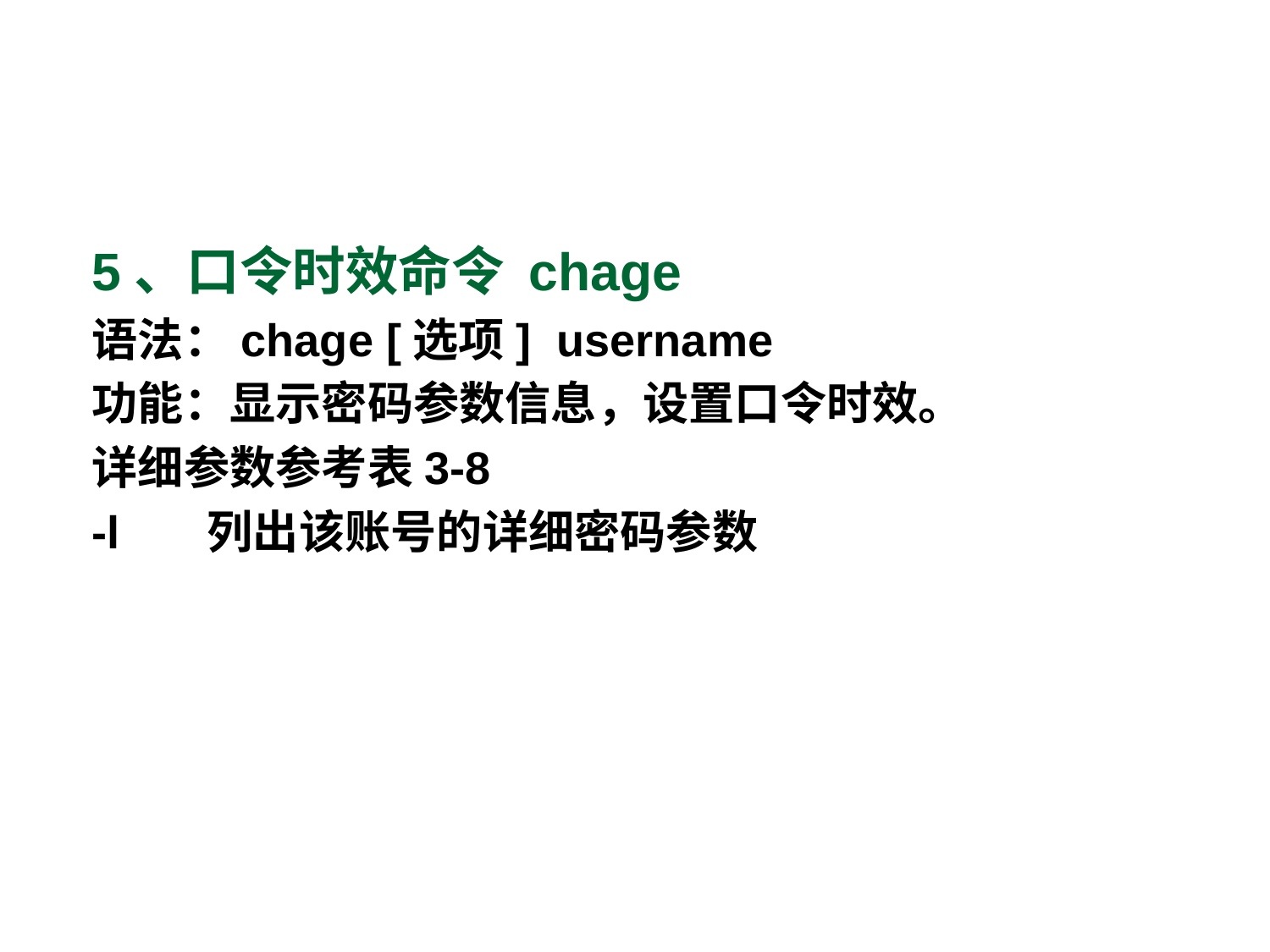

5、口令时效命令 chage
语法：chage [选项]  username
功能：显示密码参数信息，设置口令时效。
详细参数参考表3-8
-l      列出该账号的详细密码参数